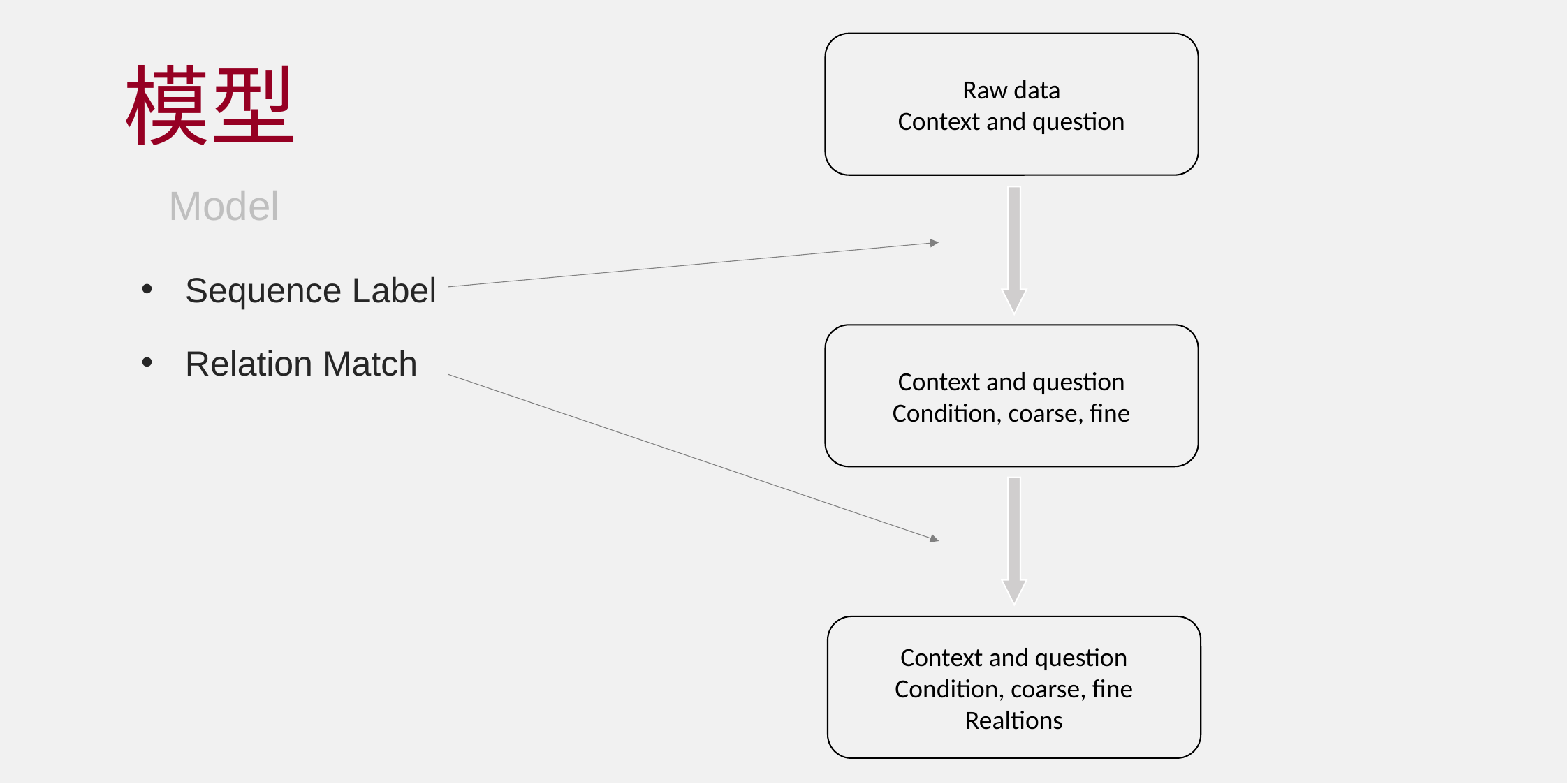

Raw data
Context and question
模型
Model

Sequence Label
Context and question
Condition, coarse, fine
Relation Match

Context and question
Condition, coarse, fine
Realtions